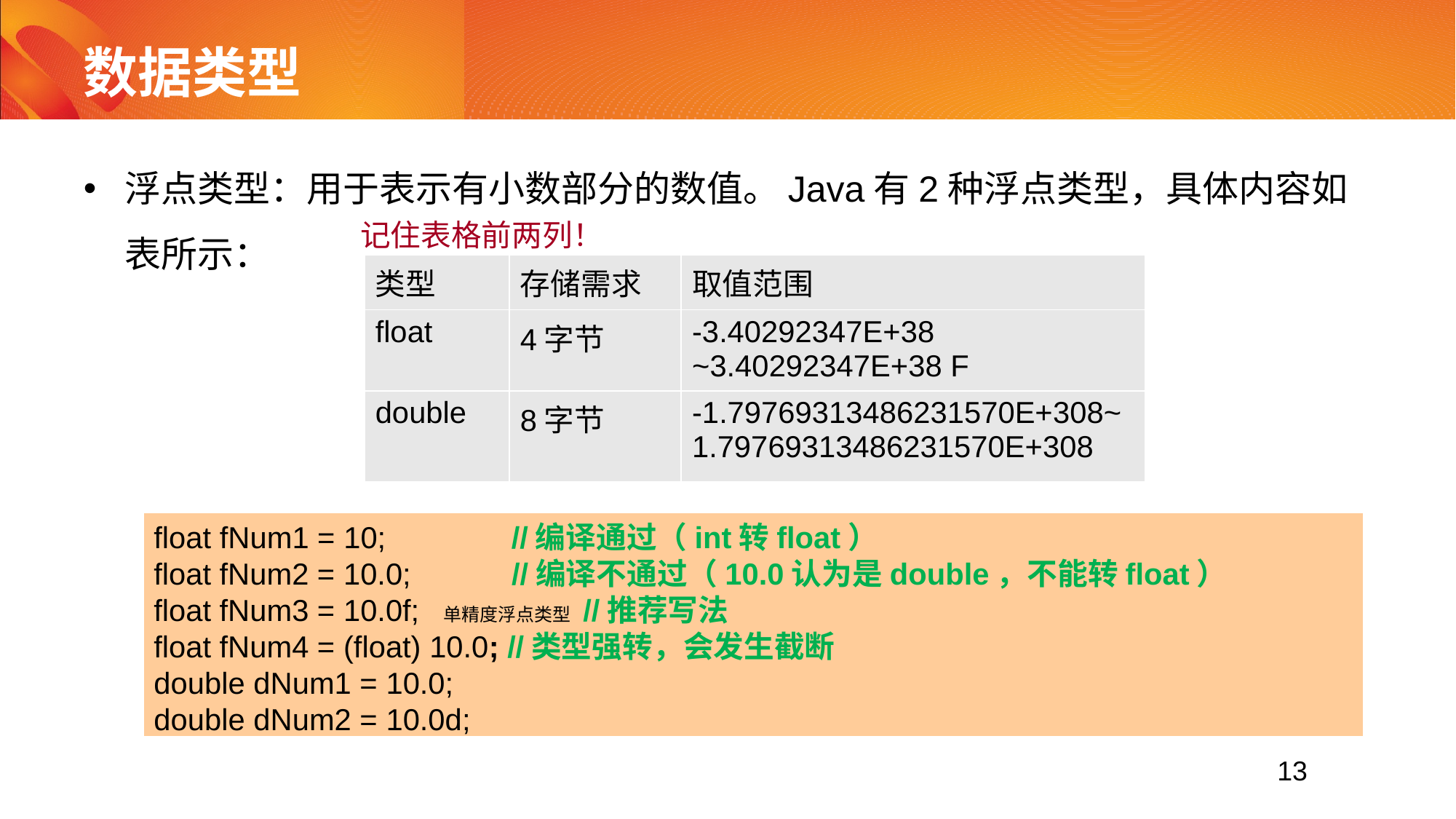

# 数据类型
浮点类型：用于表示有小数部分的数值。Java有2种浮点类型，具体内容如表所示：
记住表格前两列！
| 类型 | 存储需求 | 取值范围 |
| --- | --- | --- |
| float | 4字节 | -3.40292347E+38 ~3.40292347E+38 F |
| double | 8字节 | -1.79769313486231570E+308~ 1.79769313486231570E+308 |
float fNum1 = 10;               //编译通过（int转float）
float fNum2 = 10.0;            //编译不通过（10.0认为是double，不能转float）
float fNum3 = 10.0f;  单精度浮点类型  //推荐写法
float fNum4 = (float) 10.0; //类型强转，会发生截断
double dNum1 = 10.0;
double dNum2 = 10.0d;